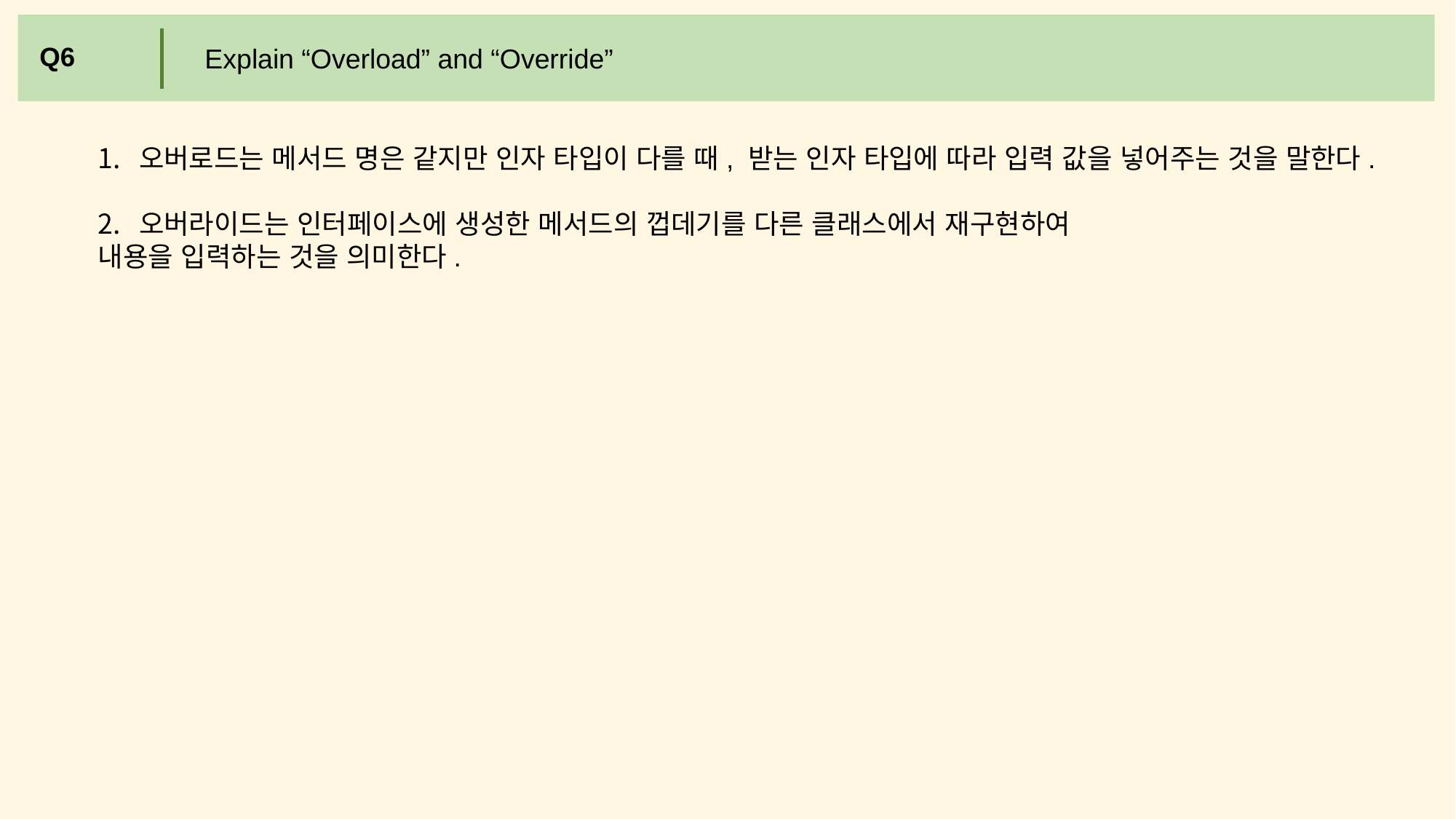

Explain “Overload” and “Override”
Q6
오버로드는 메서드 명은 같지만 인자 타입이 다를 때, 받는 인자 타입에 따라 입력 값을 넣어주는 것을 말한다.

오버라이드는 인터페이스에 생성한 메서드의 껍데기를 다른 클래스에서 재구현하여
내용을 입력하는 것을 의미한다.